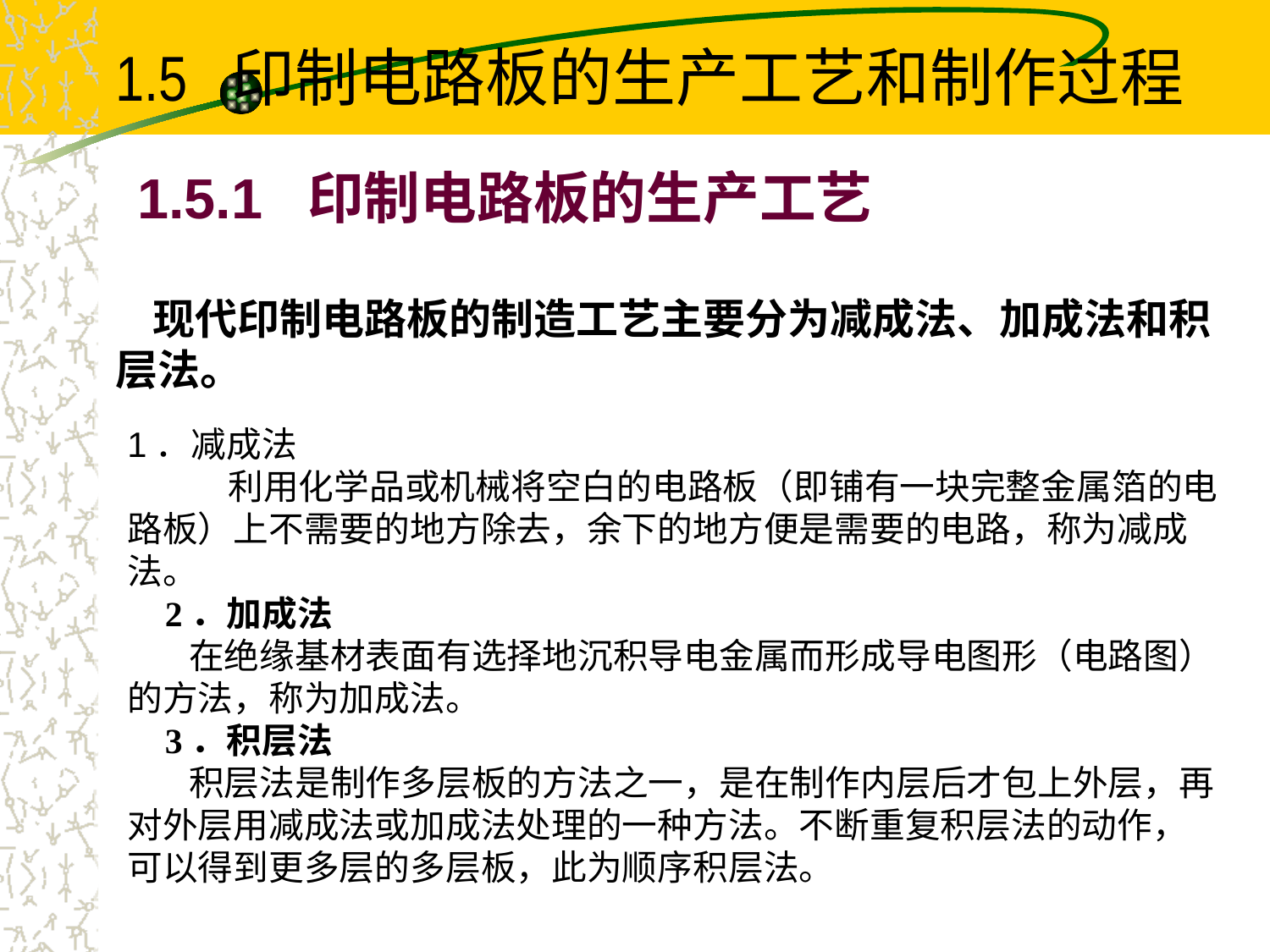

# 1.5  印制电路板的生产工艺和制作过程
1.5.1  印制电路板的生产工艺
现代印制电路板的制造工艺主要分为减成法、加成法和积层法。
1．减成法       利用化学品或机械将空白的电路板（即铺有一块完整金属箔的电路板）上不需要的地方除去，余下的地方便是需要的电路，称为减成法。
2．加成法
  在绝缘基材表面有选择地沉积导电金属而形成导电图形（电路图）的方法，称为加成法。
3．积层法
  积层法是制作多层板的方法之一，是在制作内层后才包上外层，再对外层用减成法或加成法处理的一种方法。不断重复积层法的动作，可以得到更多层的多层板，此为顺序积层法。